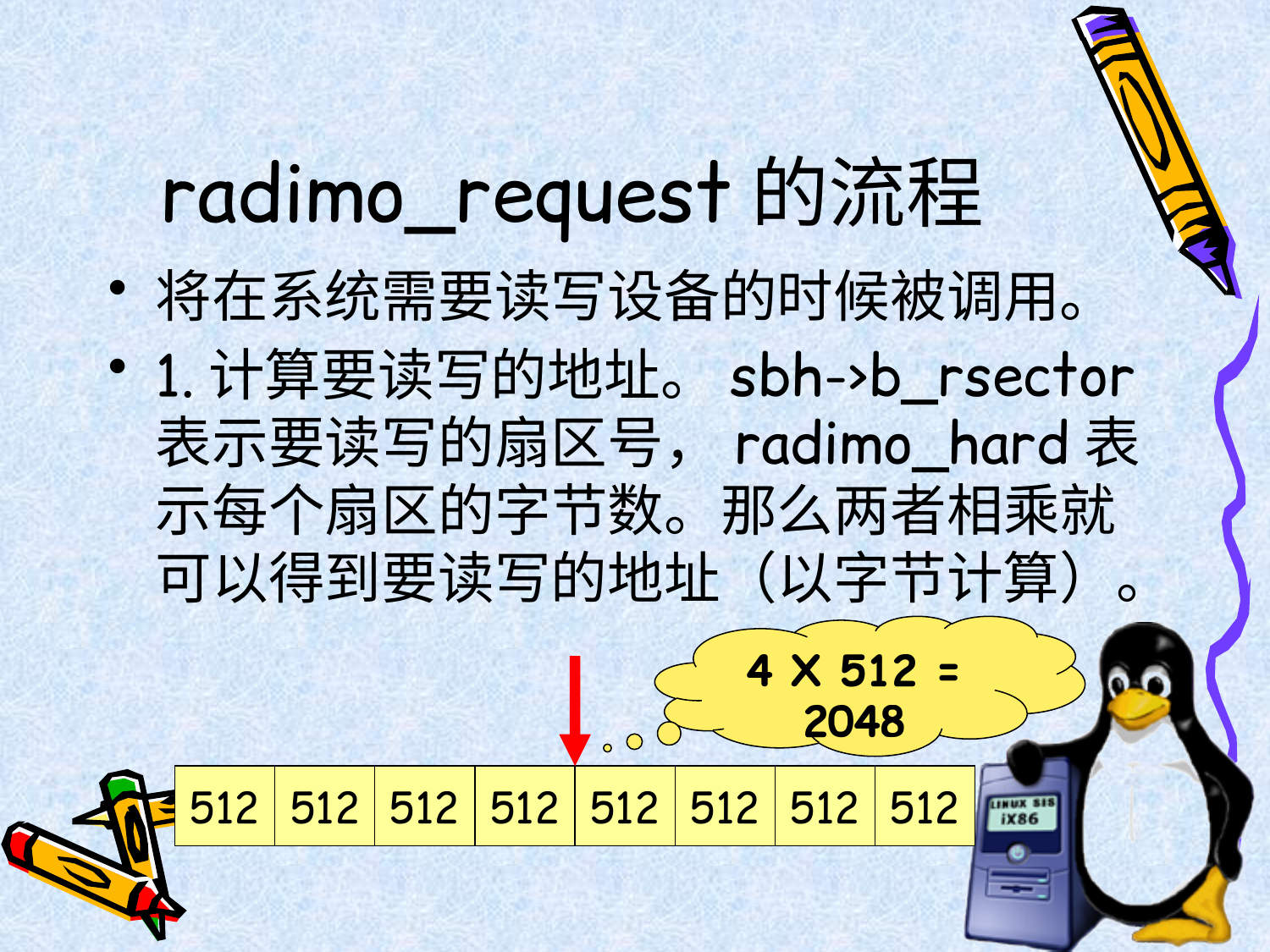

# radimo_request的流程
将在系统需要读写设备的时候被调用。
1.计算要读写的地址。sbh->b_rsector表示要读写的扇区号，radimo_hard表示每个扇区的字节数。那么两者相乘就可以得到要读写的地址（以字节计算）。

4 X 512 = 2048

512
512
512
512
512
512
512
512